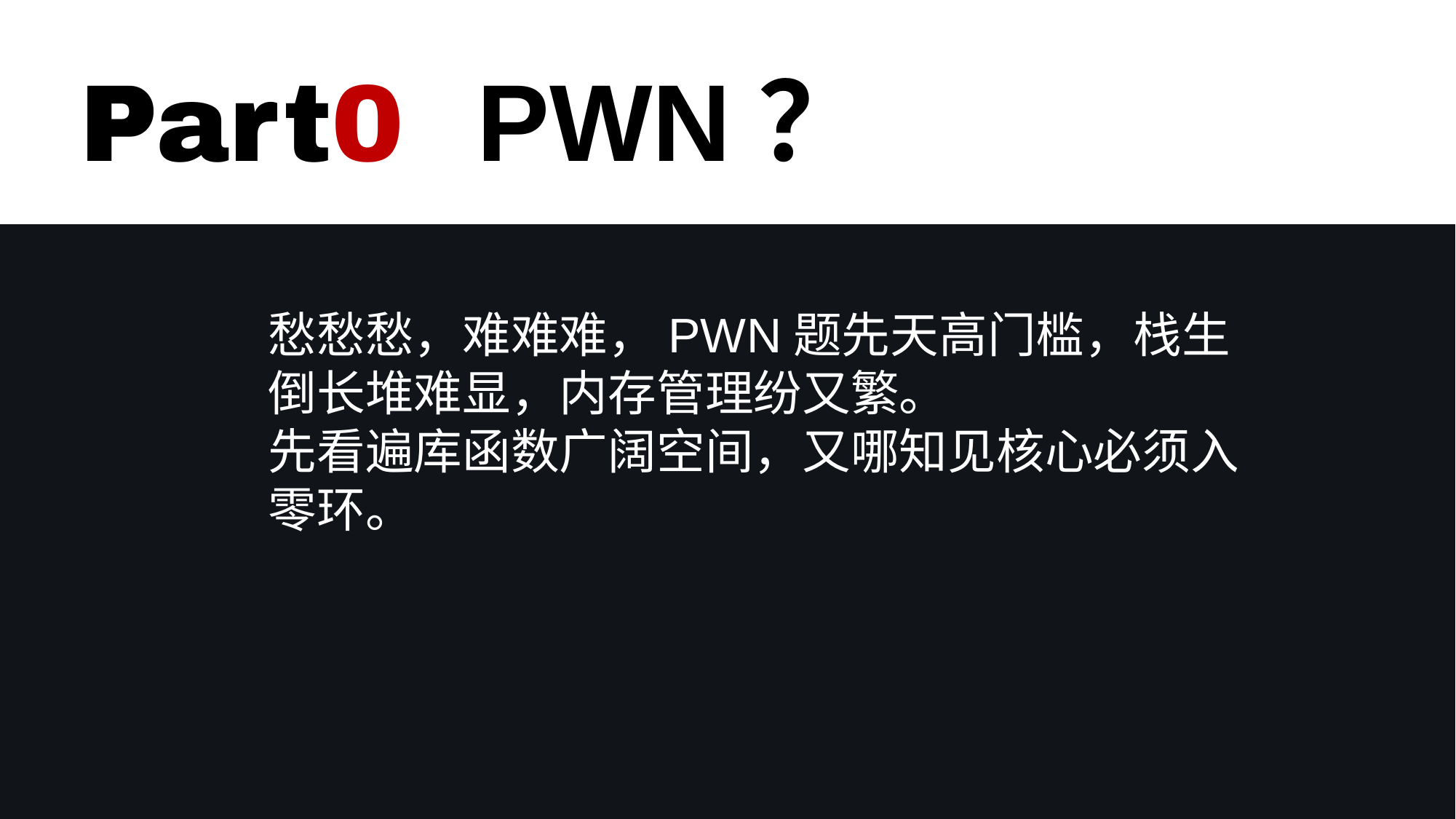

Part0  PWN？

愁愁愁，难难难，PWN题先天高门槛，栈生倒长堆难显，内存管理纷又繁。
先看遍库函数广阔空间，又哪知见核心必须入零环。